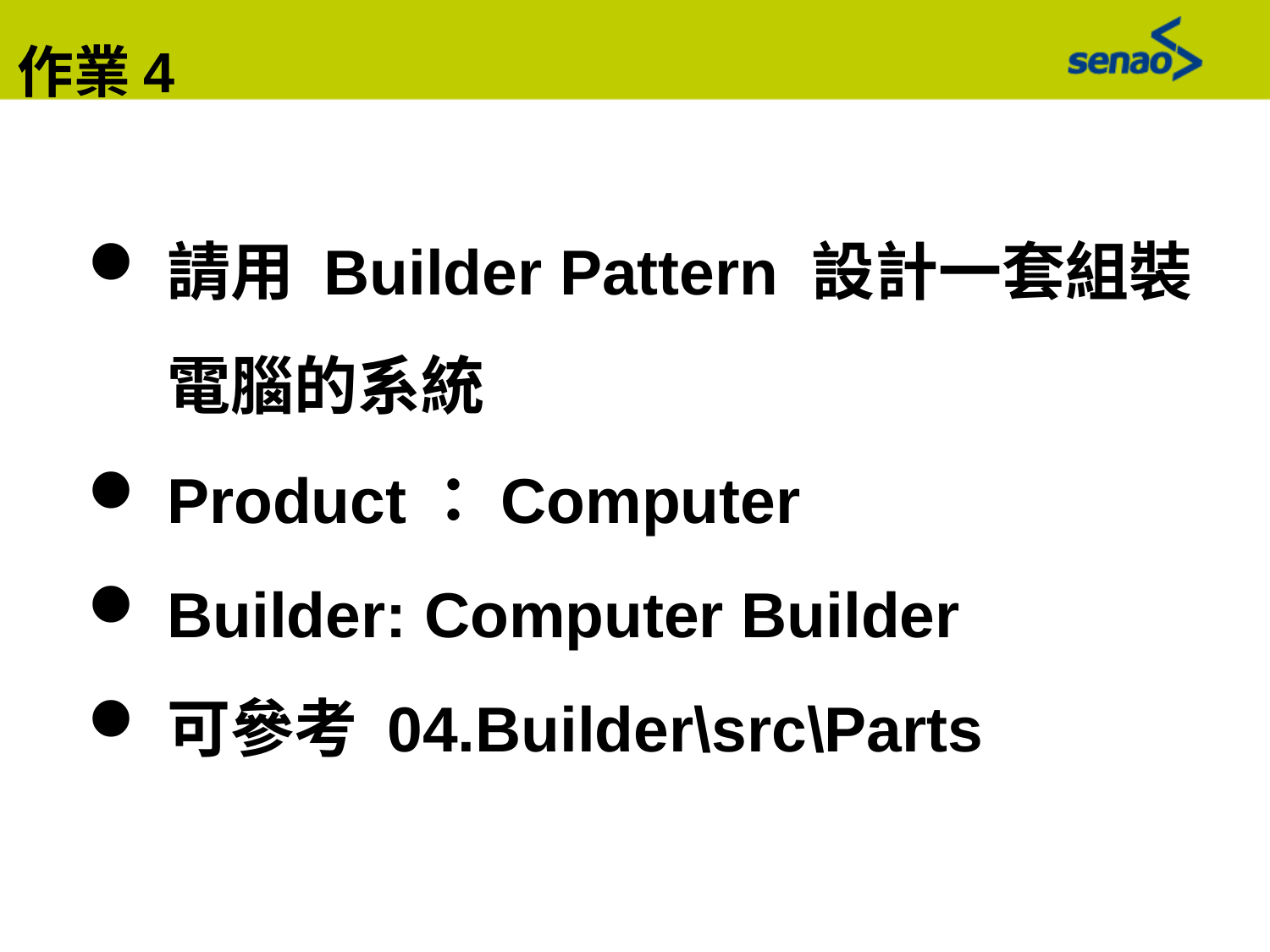

作業4
請用 Builder Pattern 設計一套組裝電腦的系統
Product：Computer
Builder: Computer Builder
可參考 04.Builder\src\Parts